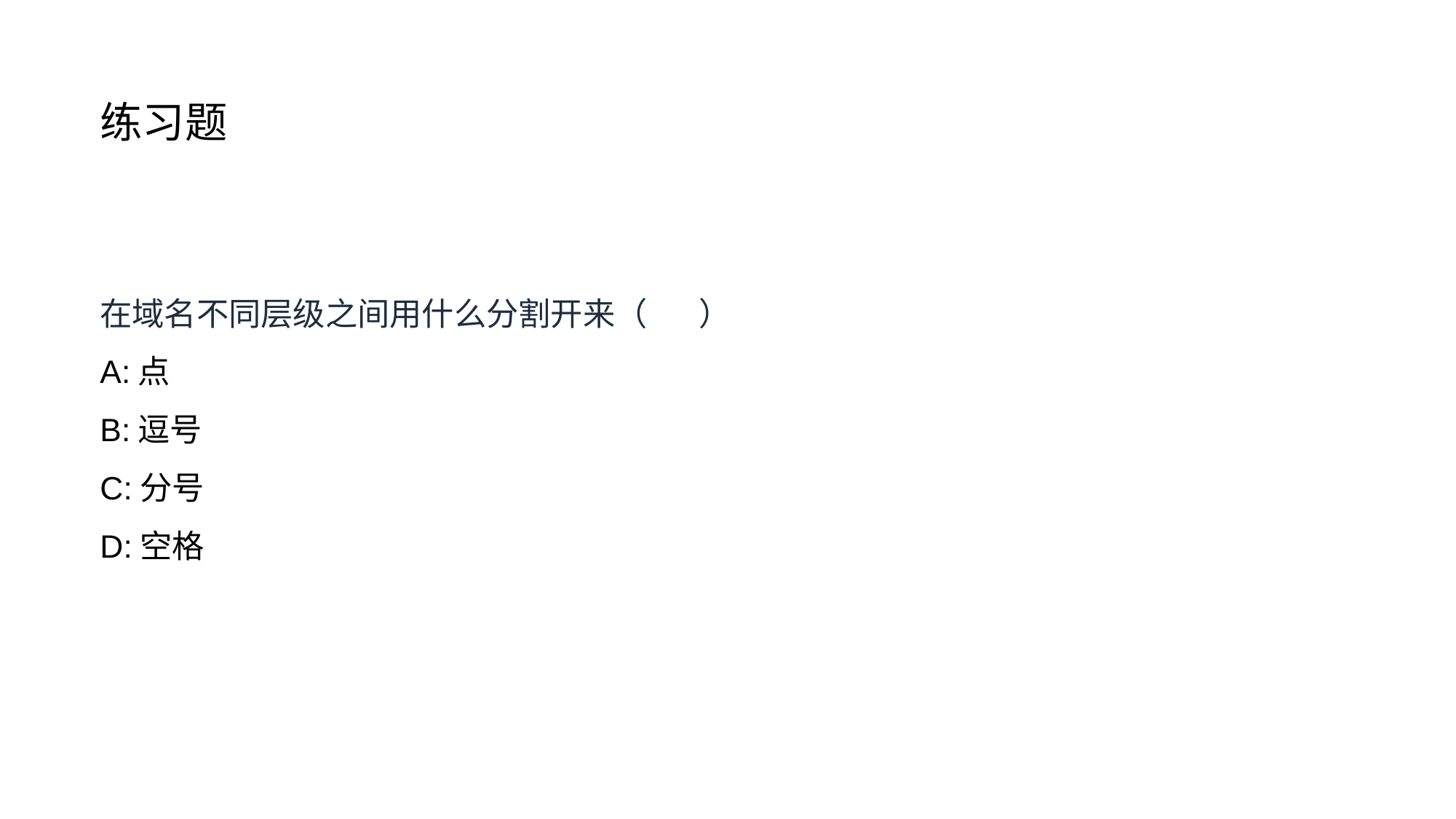

练习题
在域名不同层级之间用什么分割开来（ A ）
A:点
B:逗号
C:分号
D:空格